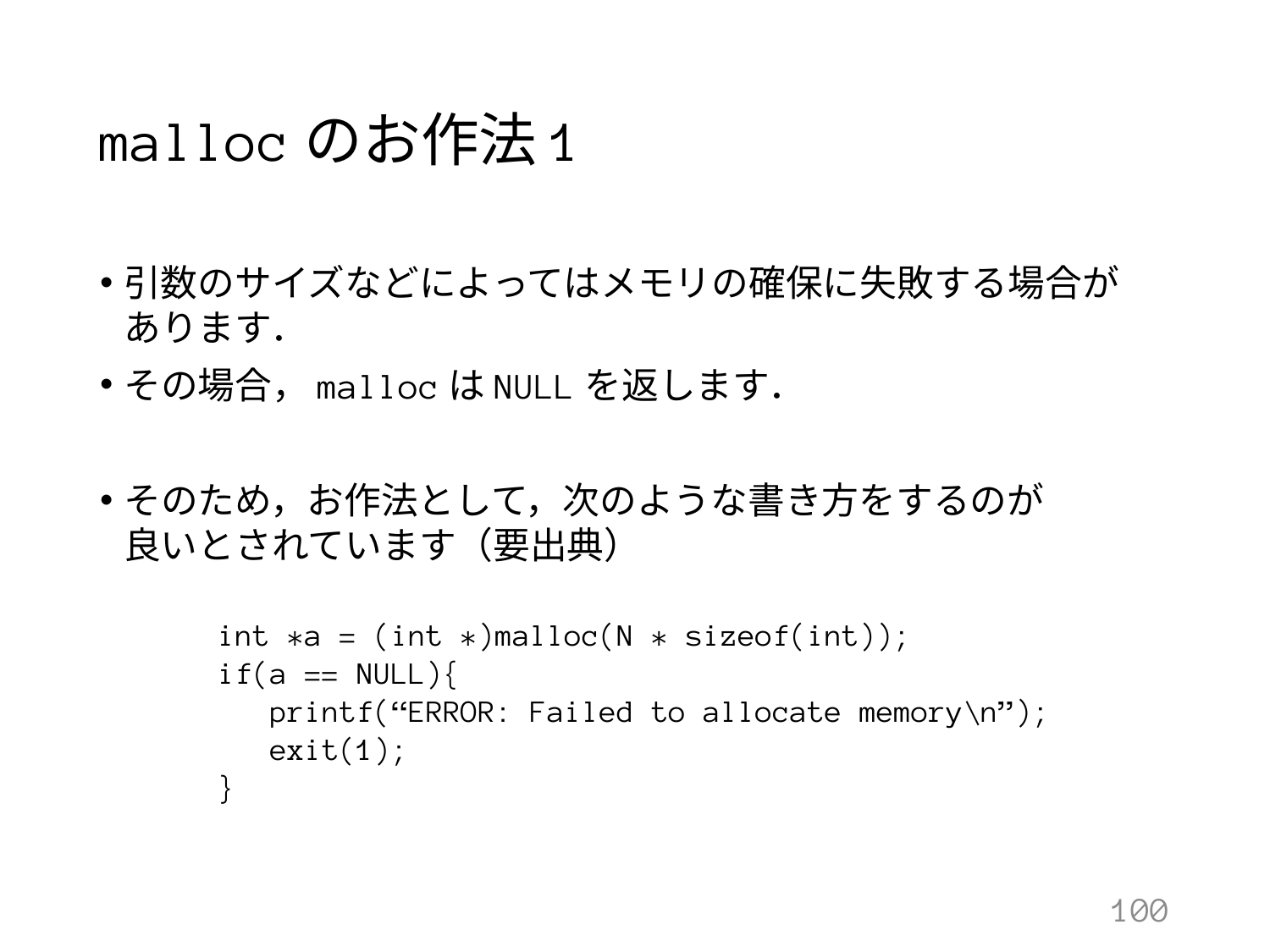

# mallocのお作法1
引数のサイズなどによってはメモリの確保に失敗する場合が
あります．
その場合，mallocはNULLを返します．

そのため，お作法として，次のような書き方をするのが
良いとされています（要出典）
int *a = (int *)malloc(N * sizeof(int));
if(a == NULL){
   printf(“ERROR: Failed to allocate memory\n”);
   exit(1);
}
100